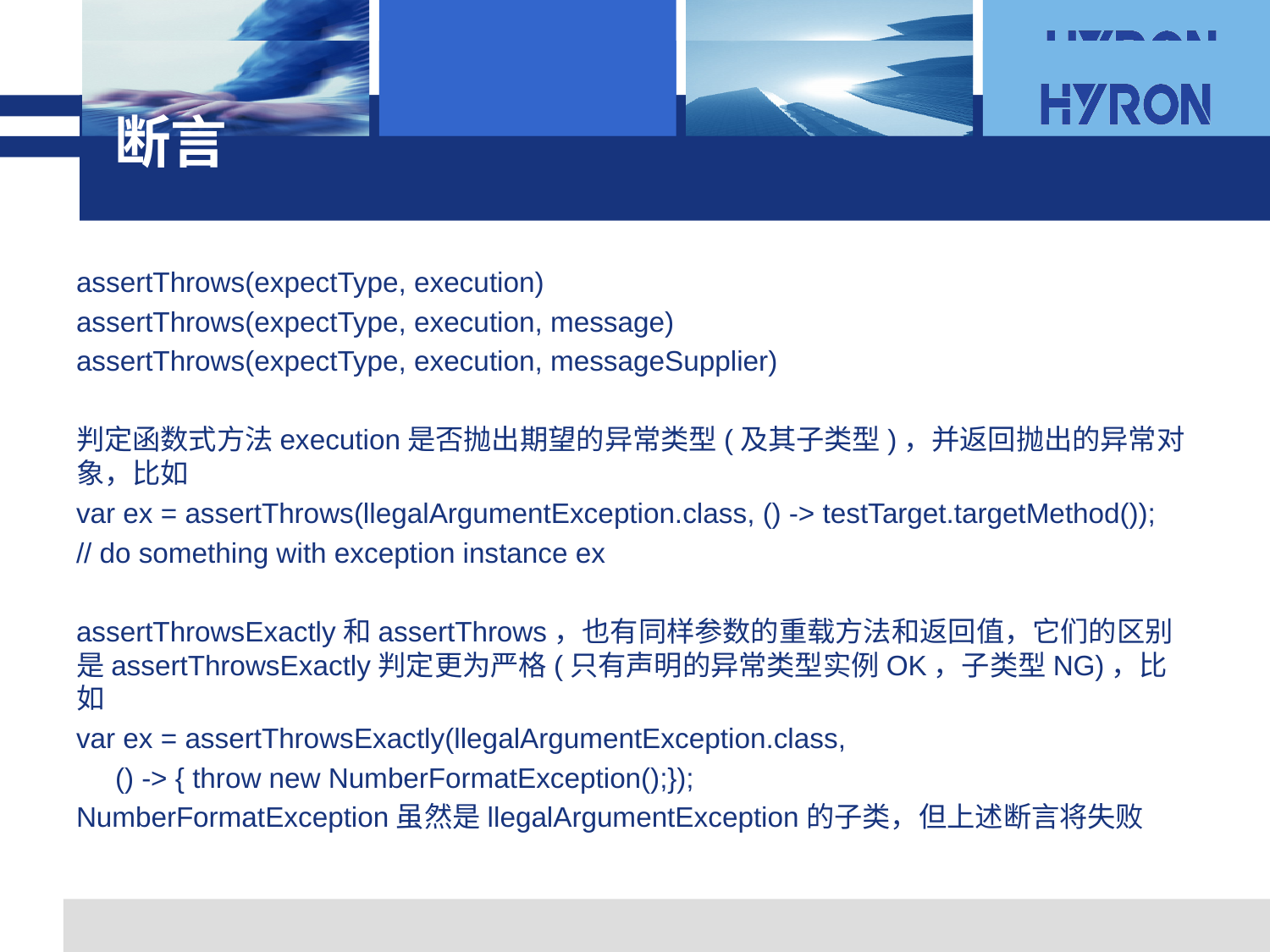

# 断言

assertThrows(expectType, execution)
assertThrows(expectType, execution, message)
assertThrows(expectType, execution, messageSupplier)

判定函数式方法execution是否抛出期望的异常类型(及其子类型)，并返回抛出的异常对象，比如
var ex = assertThrows(llegalArgumentException.class, () -> testTarget.targetMethod());
// do something with exception instance ex

assertThrowsExactly和assertThrows，也有同样参数的重载方法和返回值，它们的区别是assertThrowsExactly判定更为严格(只有声明的异常类型实例OK，子类型NG)，比如
var ex = assertThrowsExactly(llegalArgumentException.class,
     () -> { throw new NumberFormatException();});
NumberFormatException虽然是llegalArgumentException的子类，但上述断言将失败